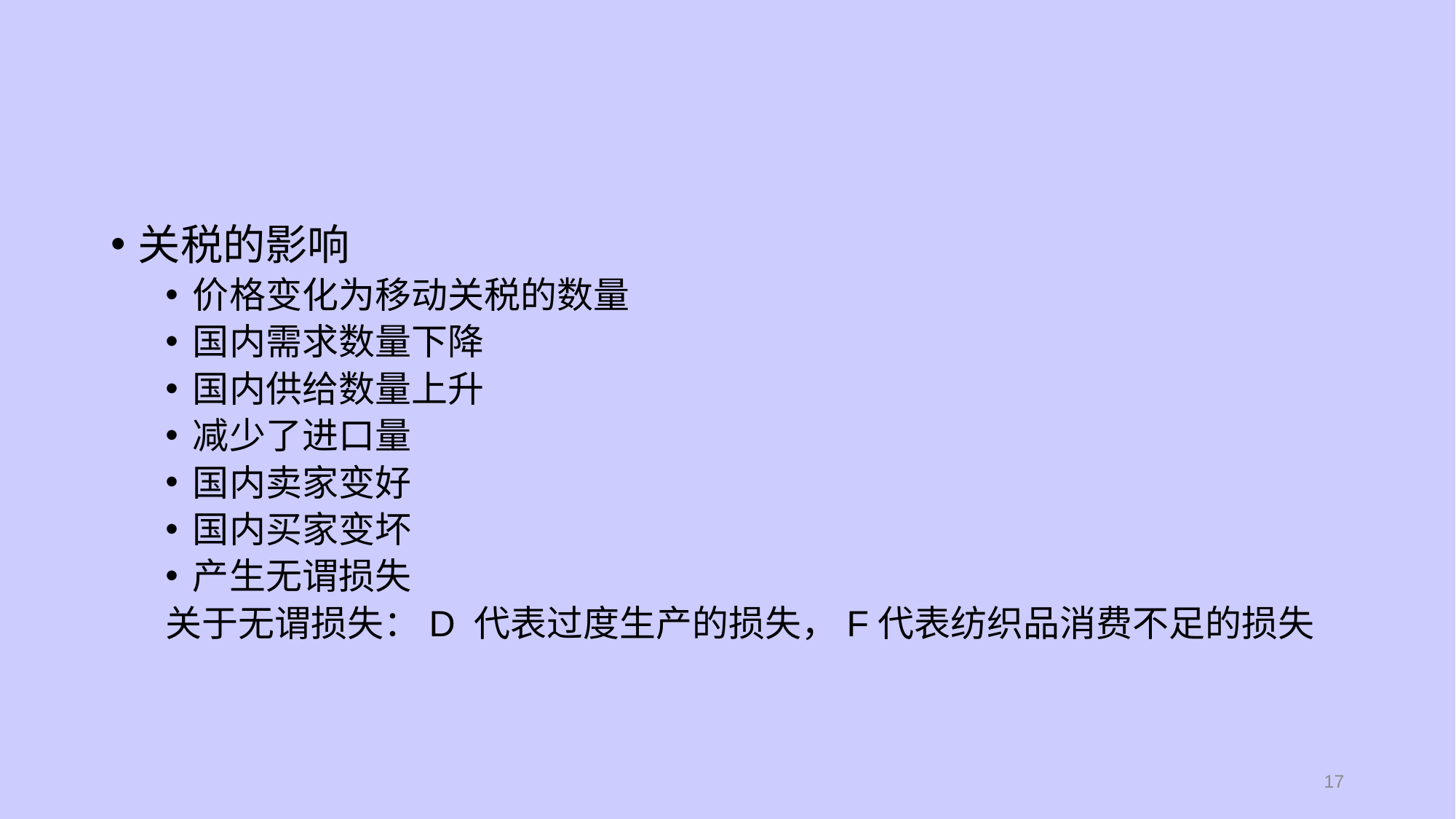

#
关税的影响
价格变化为移动关税的数量
国内需求数量下降
国内供给数量上升
减少了进口量
国内卖家变好
国内买家变坏
产生无谓损失
关于无谓损失：D 代表过度生产的损失，F代表纺织品消费不足的损失
17